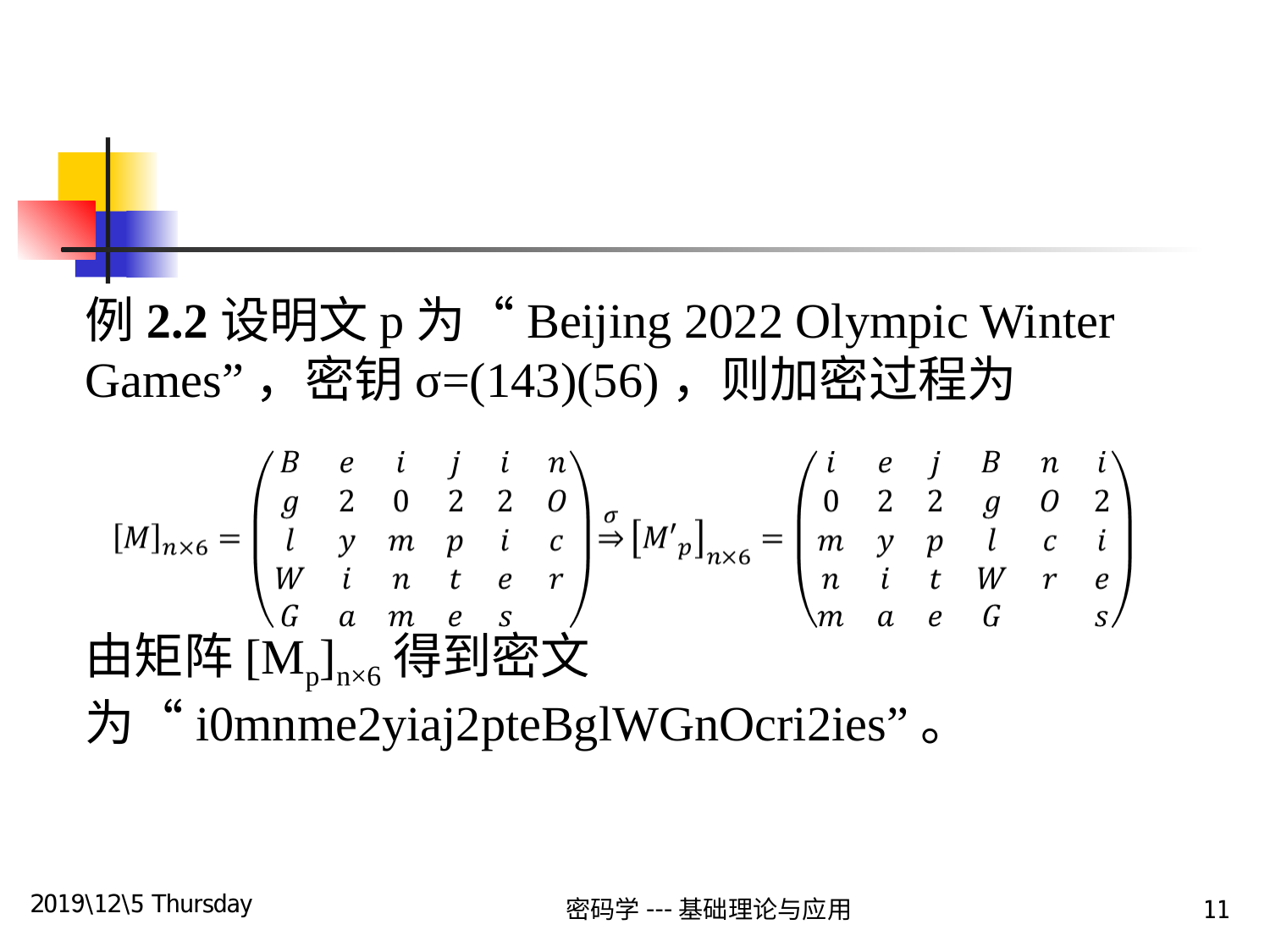

例2.2设明文p为“Beijing 2022 Olympic Winter Games”，密钥σ=(143)(56)，则加密过程为

由矩阵[Mp]n×6得到密文为“i0mnme2yiaj2pteBglWGnOcri2ies”。

密码学---基础理论与应用
11
2019\12\5 Thursday